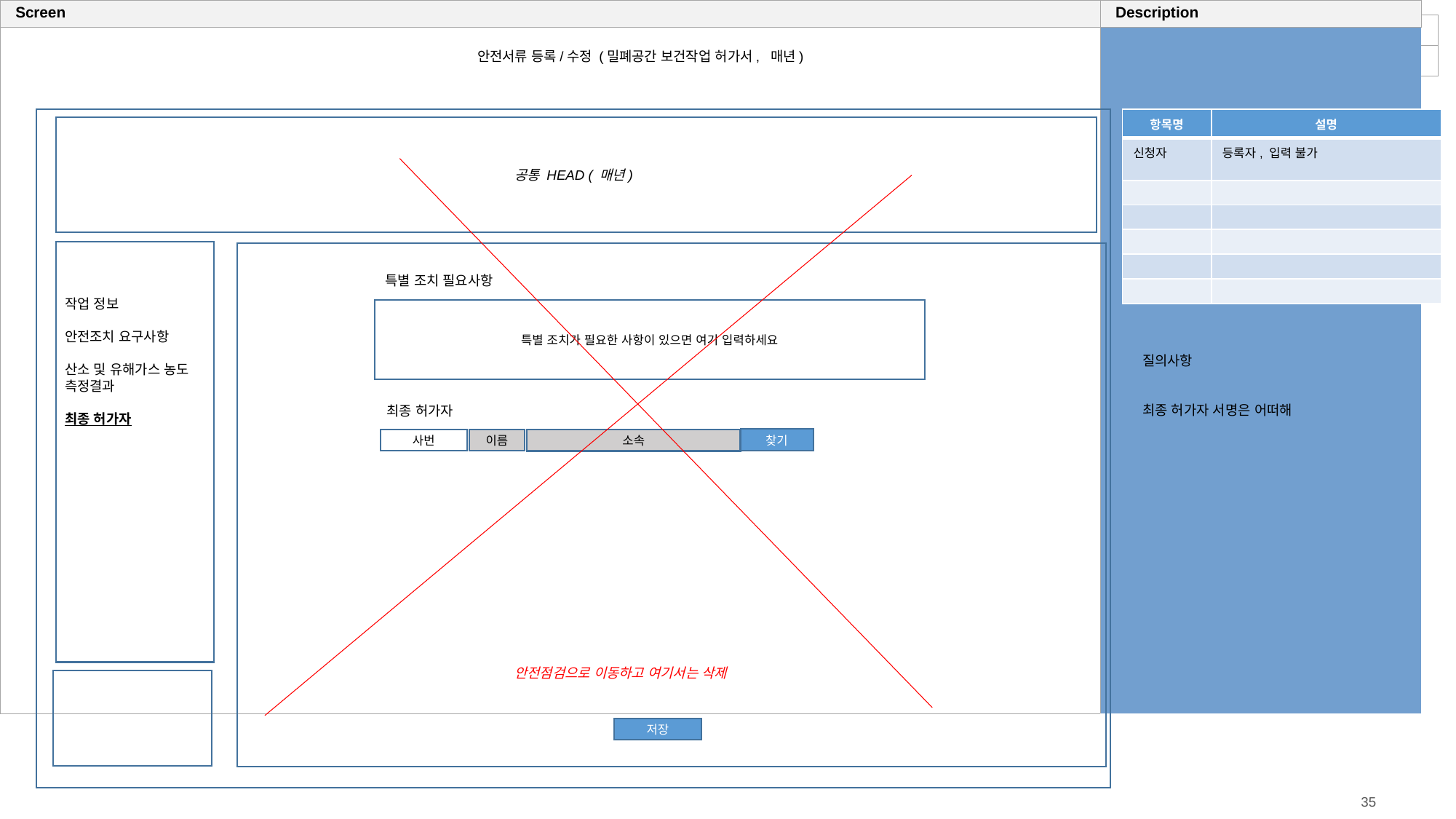

안전서류 등록/수정 (밀폐공간 보건작업 허가서,  매년)

| 항목명 | 설명 |
| --- | --- |
| 신청자 | 등록자, 입력 불가 |
|  |  |
|  |  |
|  |  |
|  |  |
|  |  |

공통 HEAD ( 매년)

특별 조치 필요사항
작업 정보

안전조치 요구사항

산소 및 유해가스 농도 측정결과

최종 허가자
특별 조치가 필요한 사항이 있으면 여기 입력하세요
질의사항

최종 허가자 서명은 어떠해
최종 허가자
찾기
사번
이름
소속
안전점검으로 이동하고 여기서는 삭제

저장